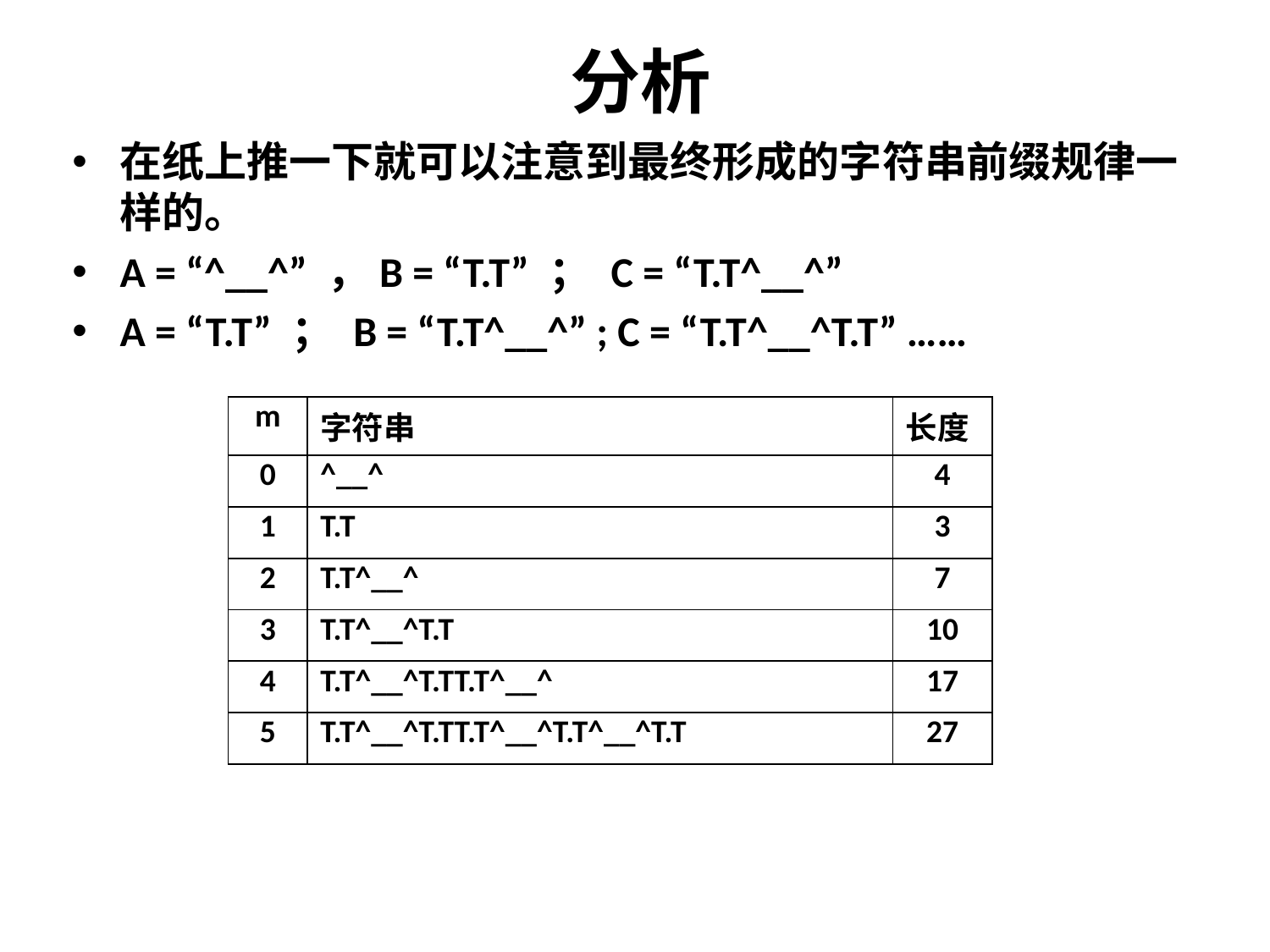

# 分析
在纸上推一下就可以注意到最终形成的字符串前缀规律一样的。
A = “^__^” ，B = “T.T” ； C = “T.T^__^”
A = “T.T” ； B = “T.T^__^” ; C = “T.T^__^T.T” ……
| m | 字符串 | 长度 |
| --- | --- | --- |
| 0 | ^\_\_^ | 4 |
| 1 | T.T | 3 |
| 2 | T.T^\_\_^ | 7 |
| 3 | T.T^\_\_^T.T | 10 |
| 4 | T.T^\_\_^T.TT.T^\_\_^ | 17 |
| 5 | T.T^\_\_^T.TT.T^\_\_^T.T^\_\_^T.T | 27 |